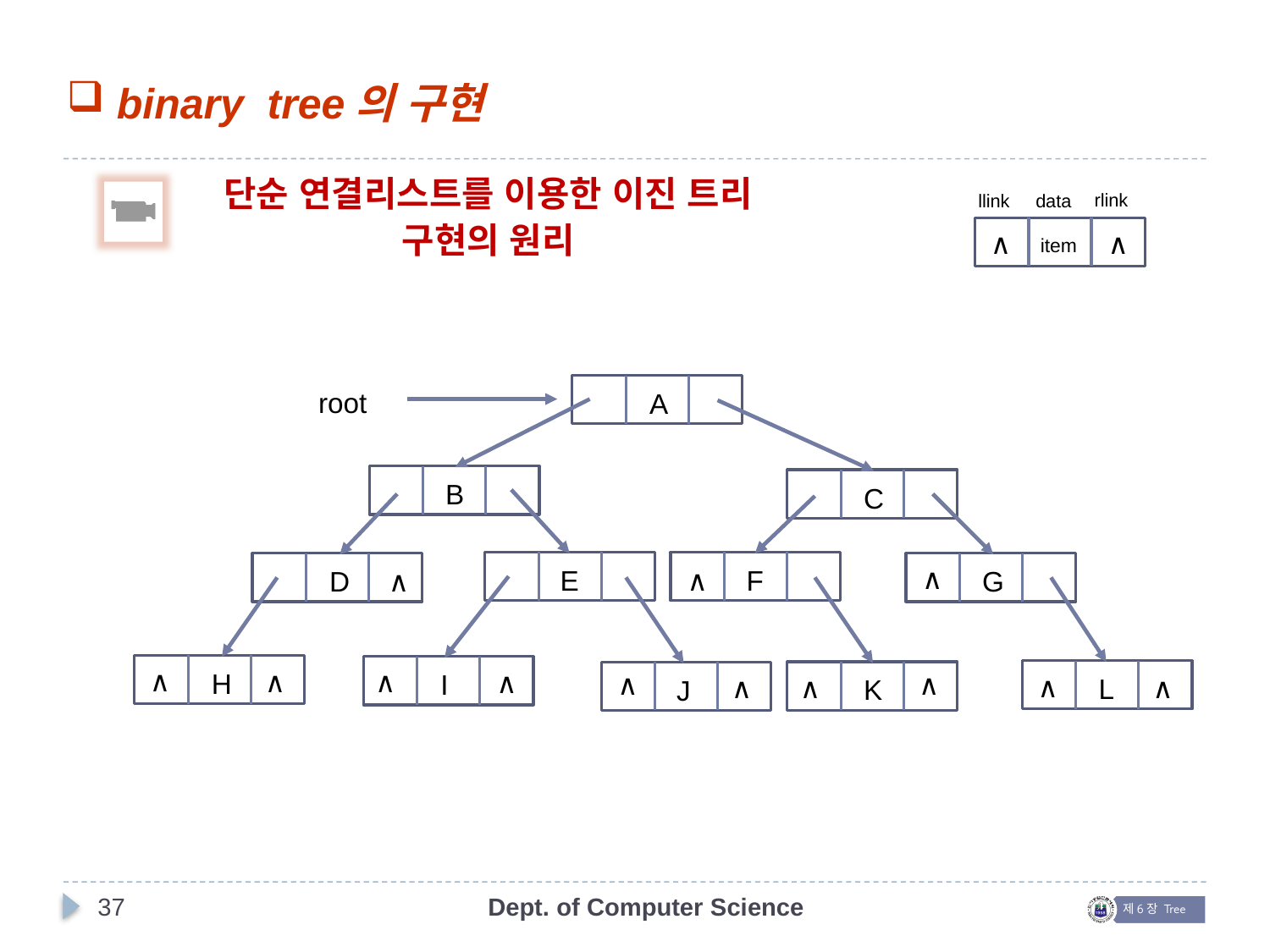

binary  tree의 구현
rlink
llink
data

단순 연결리스트를 이용한 이진 트리 구현의 원리
∧
∧
item
root

A

B

C
∧

F

E
∧

G

D
∧
∧
∧
∧

H
∧

I
∧
∧
∧
∧
∧
∧

L

K

J
37
Dept. of Computer Science